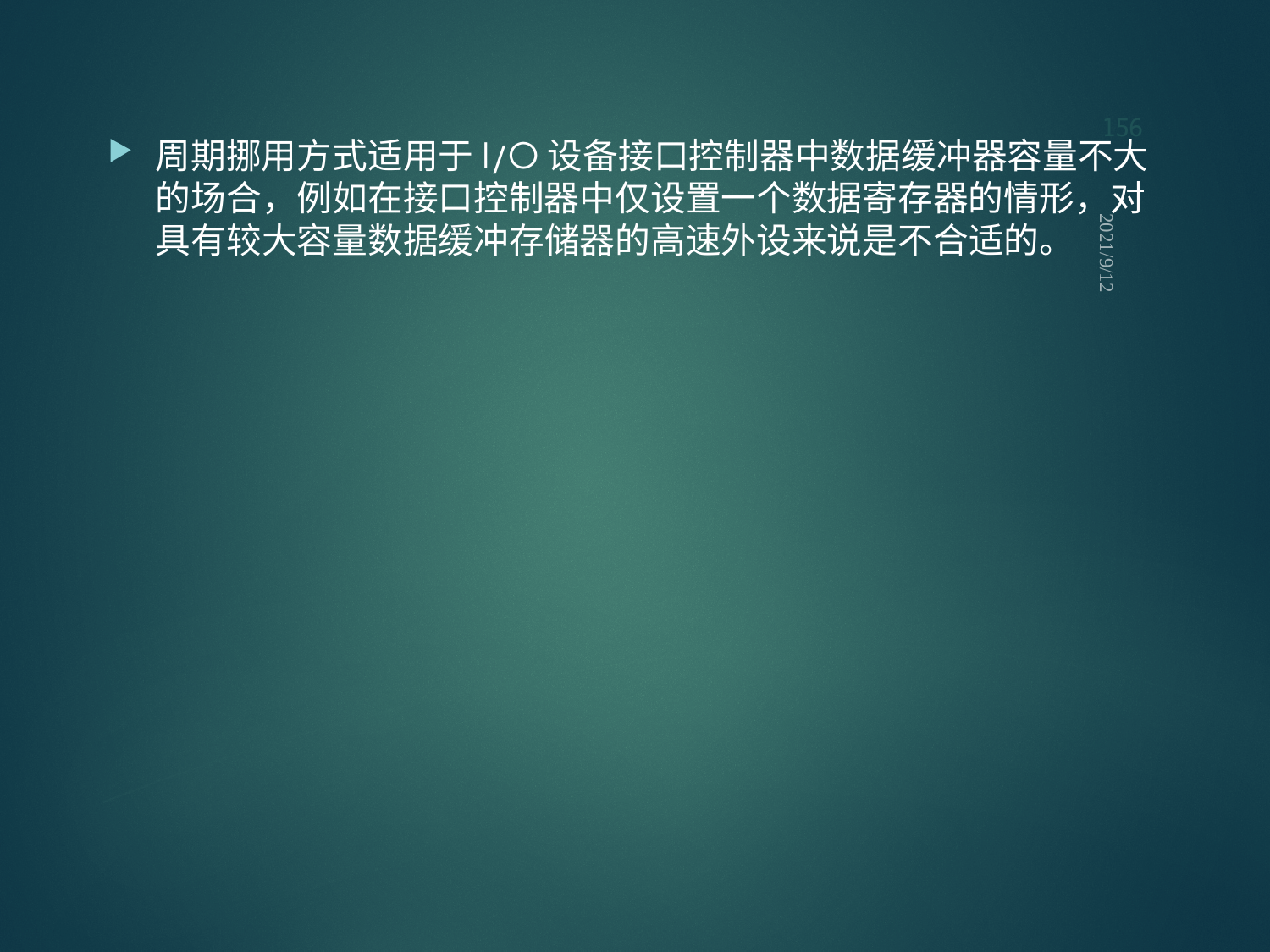

156
周期挪用方式适用于I/O设备接口控制器中数据缓冲器容量不大的场合，例如在接口控制器中仅设置一个数据寄存器的情形，对具有较大容量数据缓冲存储器的高速外设来说是不合适的。

2021/9/12